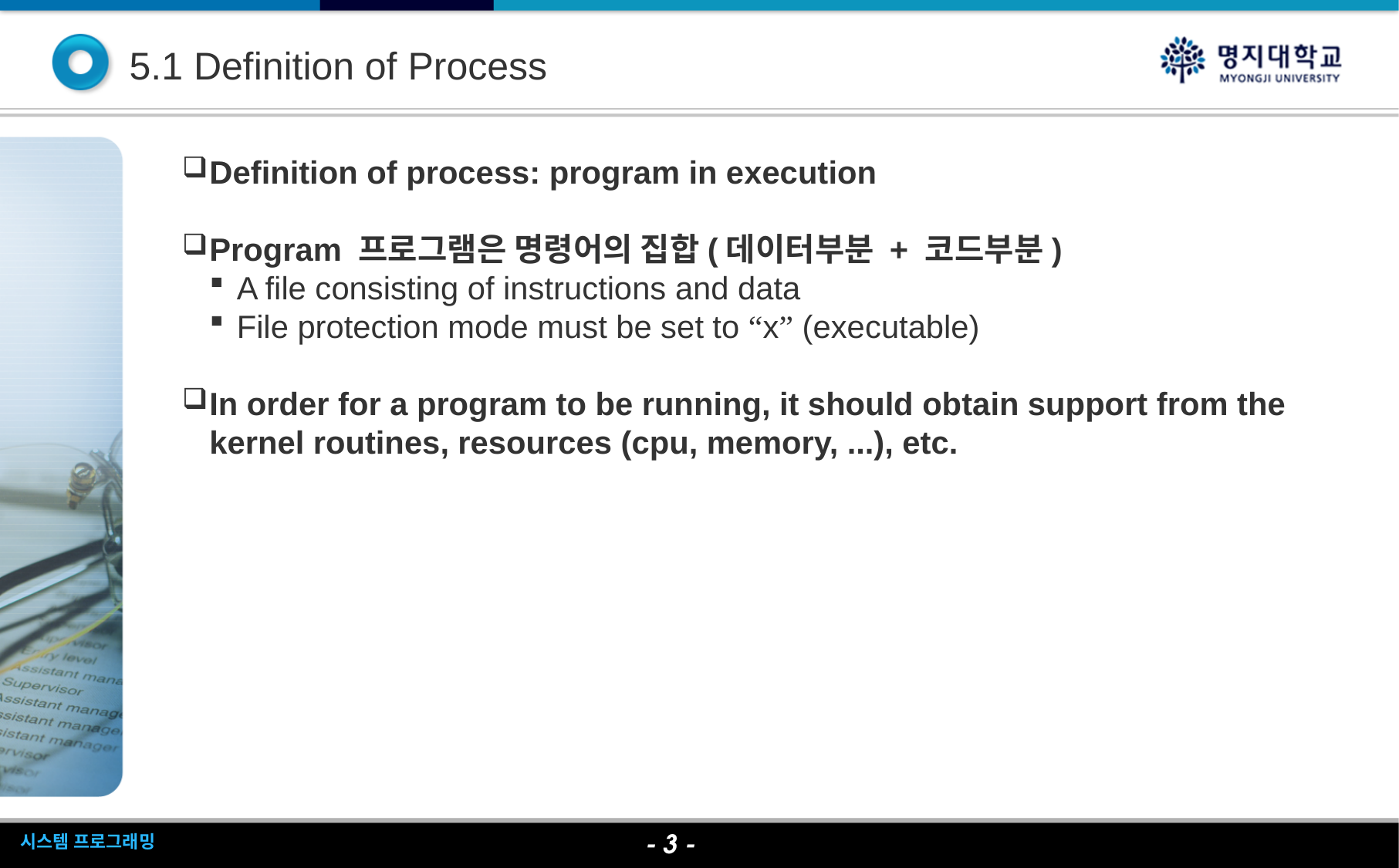

5.1 Definition of Process
Definition of process: program in execution

Program 프로그램은 명령어의 집합(데이터부분 + 코드부분)
A file consisting of instructions and data
File protection mode must be set to “x” (executable)

In order for a program to be running, it should obtain support from the kernel routines, resources (cpu, memory, ...), etc.
- 3 -